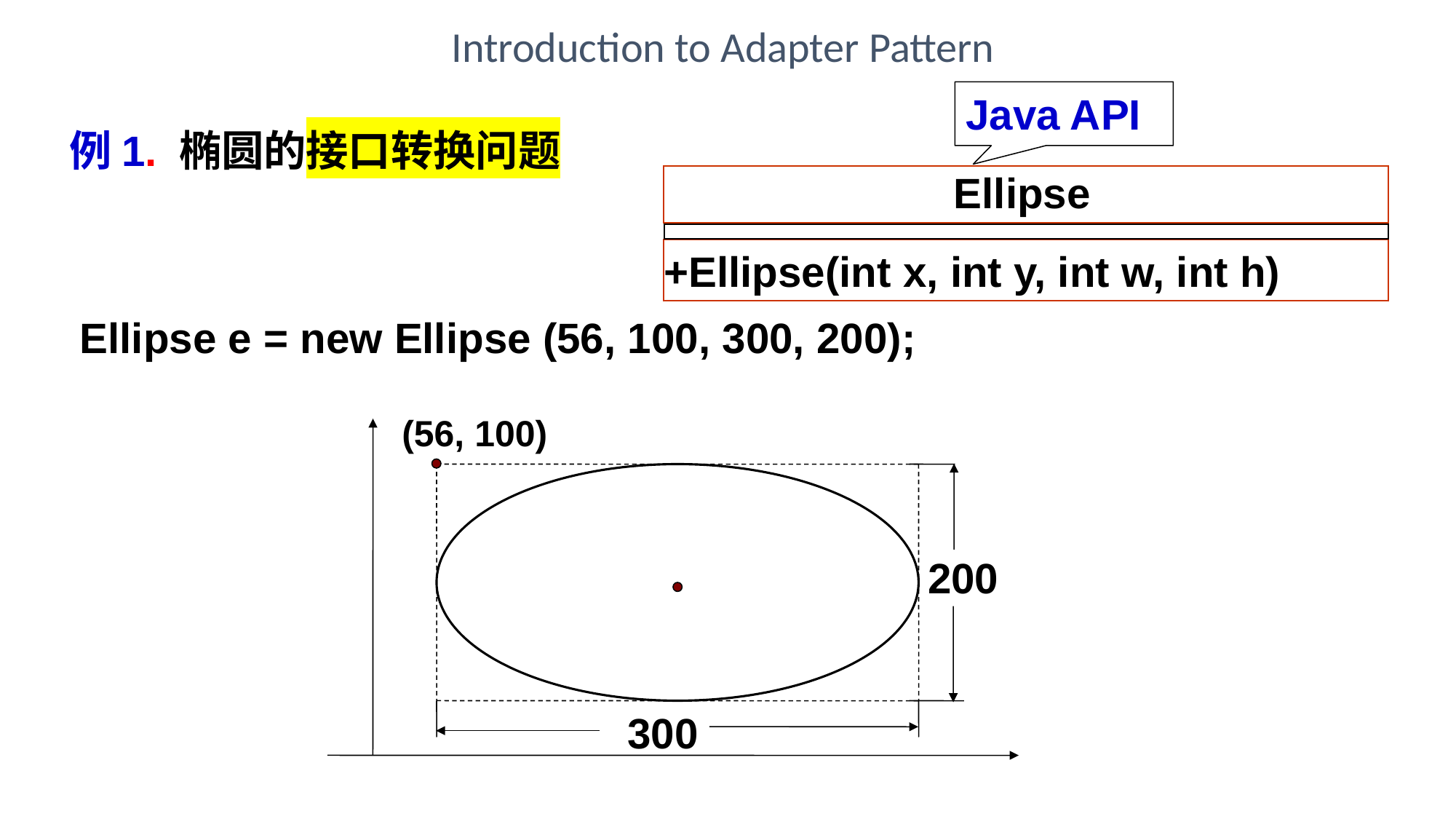

Introduction to Adapter Pattern
Java API
例1. 椭圆的接口转换问题
Ellipse

+Ellipse(int x, int y, int w, int h)
Ellipse e = new Ellipse (56, 100, 300, 200);
(56, 100)

200

300

7